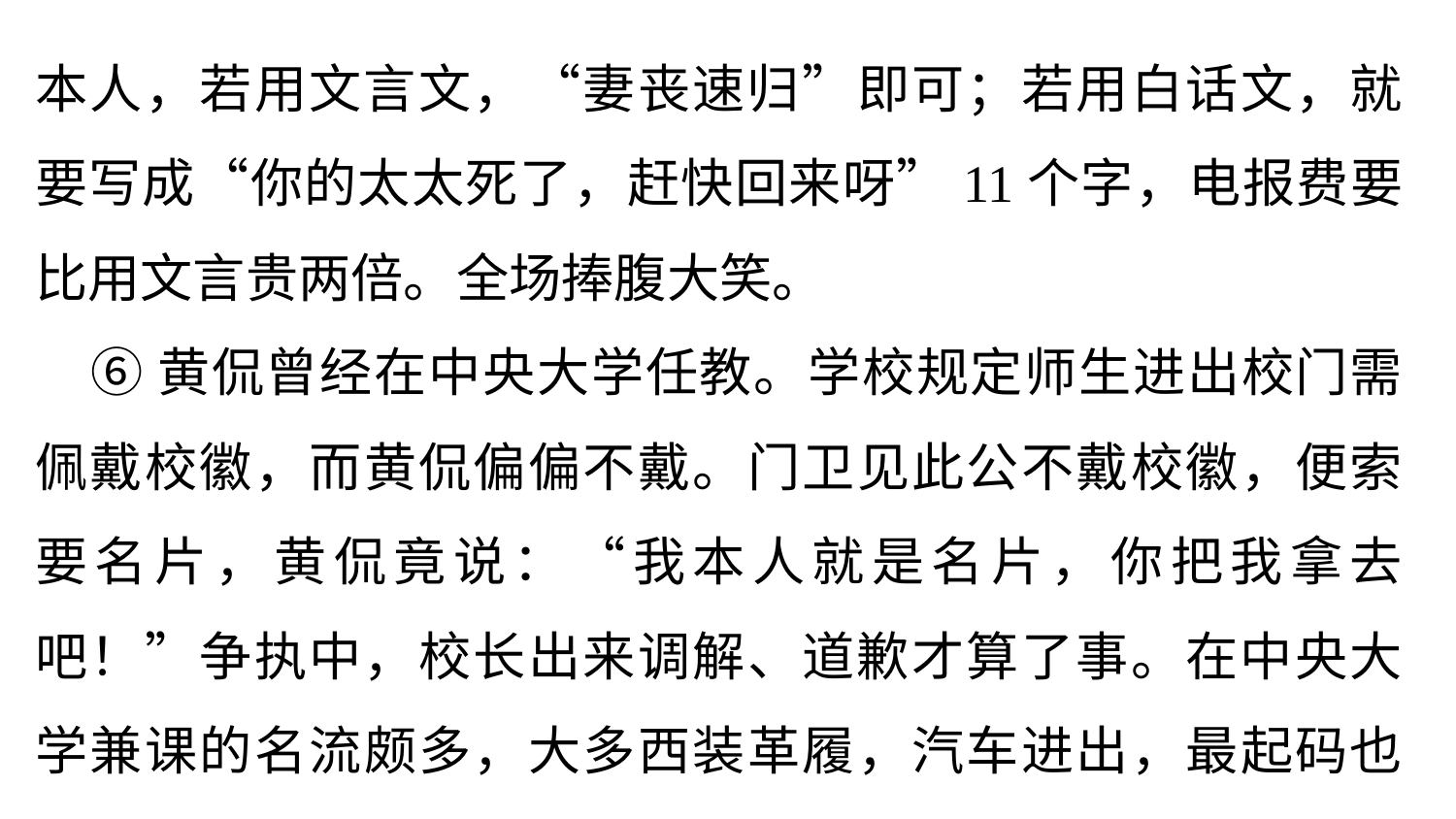

本人，若用文言文，“妻丧速归”即可；若用白话文，就要写成“你的太太死了，赶快回来呀”11个字，电报费要比用文言贵两倍。全场捧腹大笑。
    ⑥黄侃曾经在中央大学任教。学校规定师生进出校门需佩戴校徽，而黄侃偏偏不戴。门卫见此公不戴校徽，便索要名片，黄侃竟说：“我本人就是名片，你把我拿去吧！”争执中，校长出来调解、道歉才算了事。在中央大学兼课的名流颇多，大多西装革履，汽车进出，最起码也有黄包车。惟